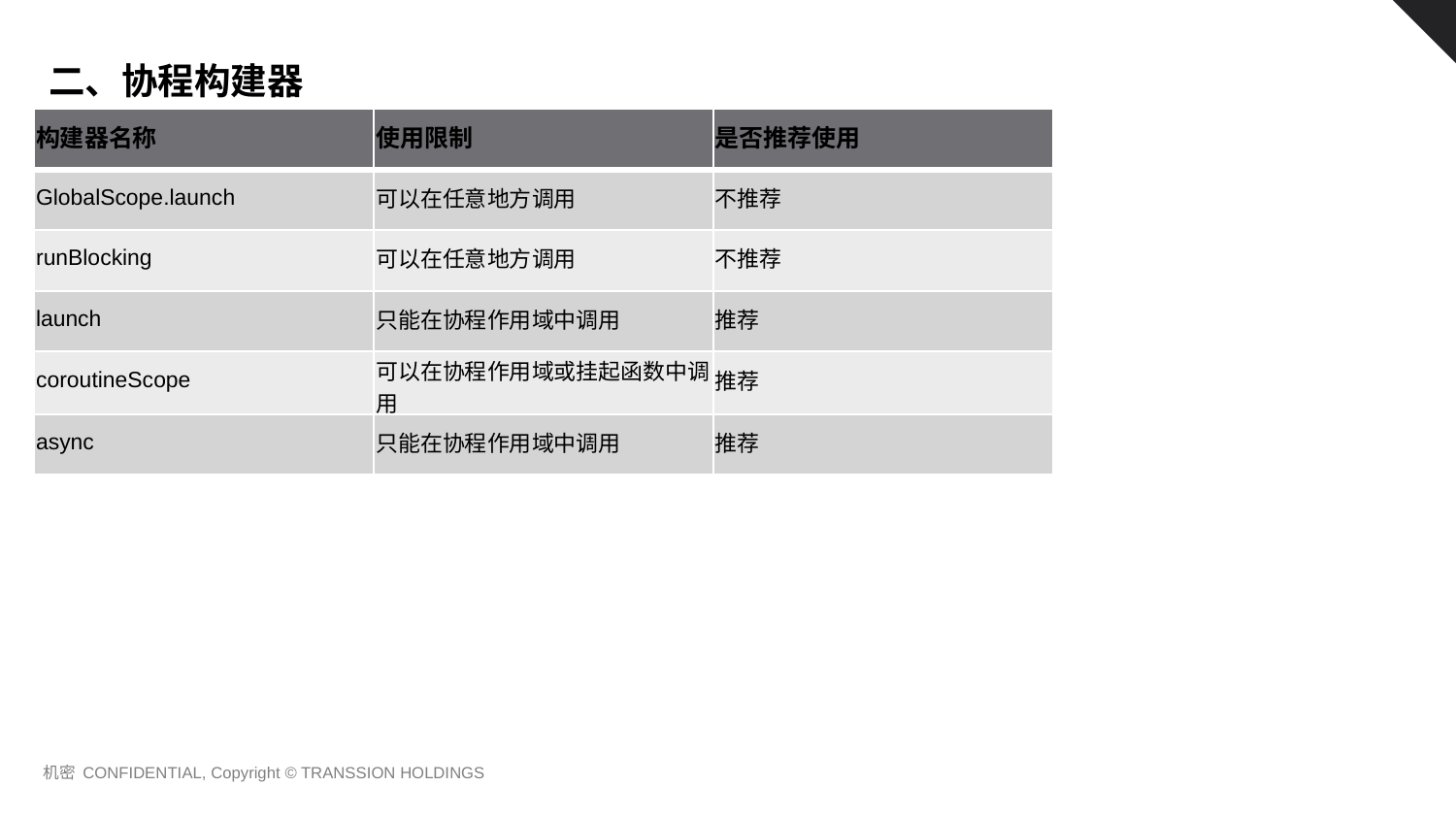

二、协程构建器
| 构建器名称 | 使用限制 | 是否推荐使用 |
| --- | --- | --- |
| GlobalScope.launch | 可以在任意地方调用 | 不推荐 |
| runBlocking | 可以在任意地方调用 | 不推荐 |
| launch | 只能在协程作用域中调用 | 推荐 |
| coroutineScope | 可以在协程作用域或挂起函数中调用 | 推荐 |
| async | 只能在协程作用域中调用 | 推荐 |
6